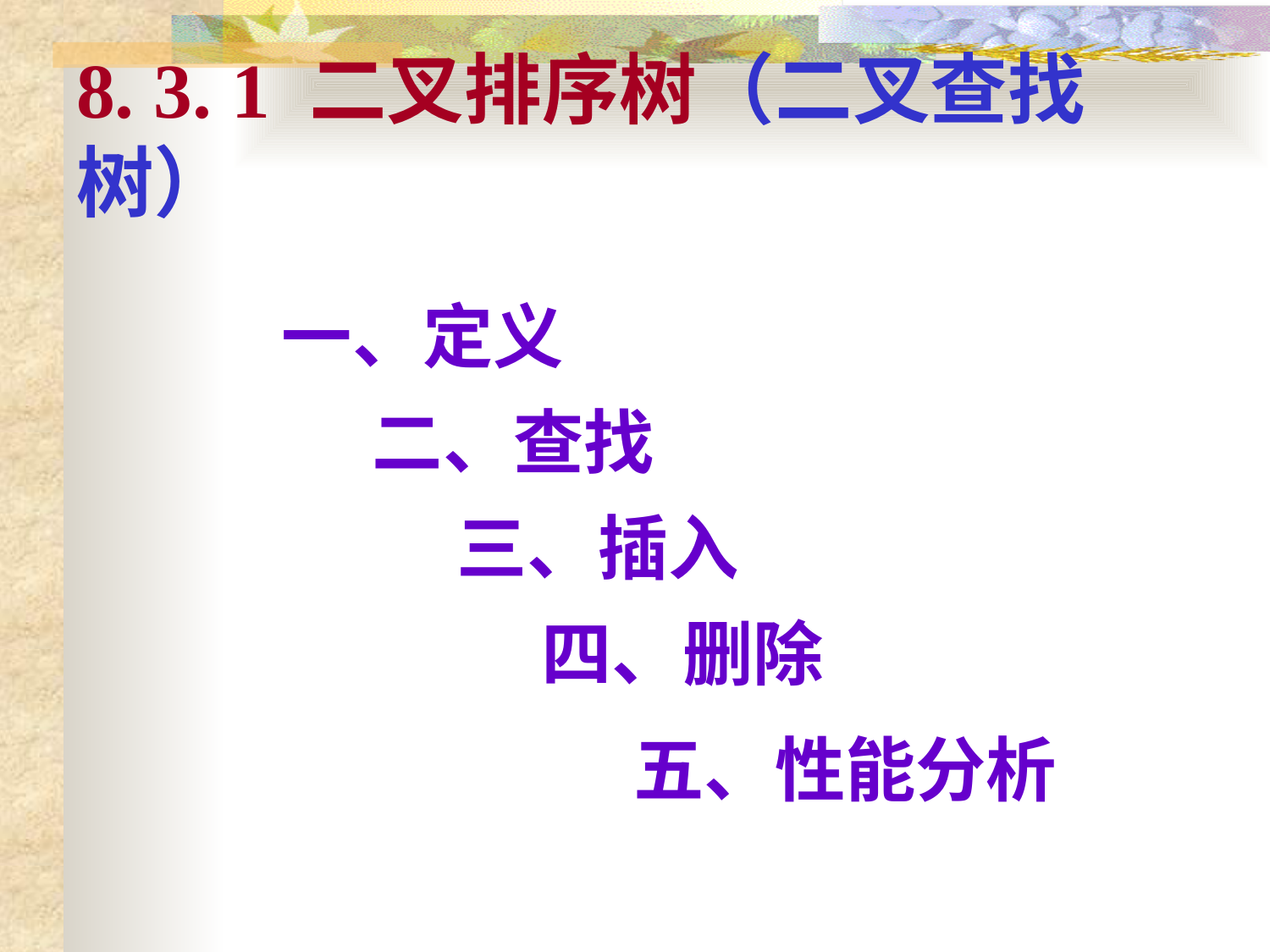

# 8. 3. 1 二叉排序树（二叉查找树）
一、定义
二、查找
三、插入
四、删除
五、性能分析